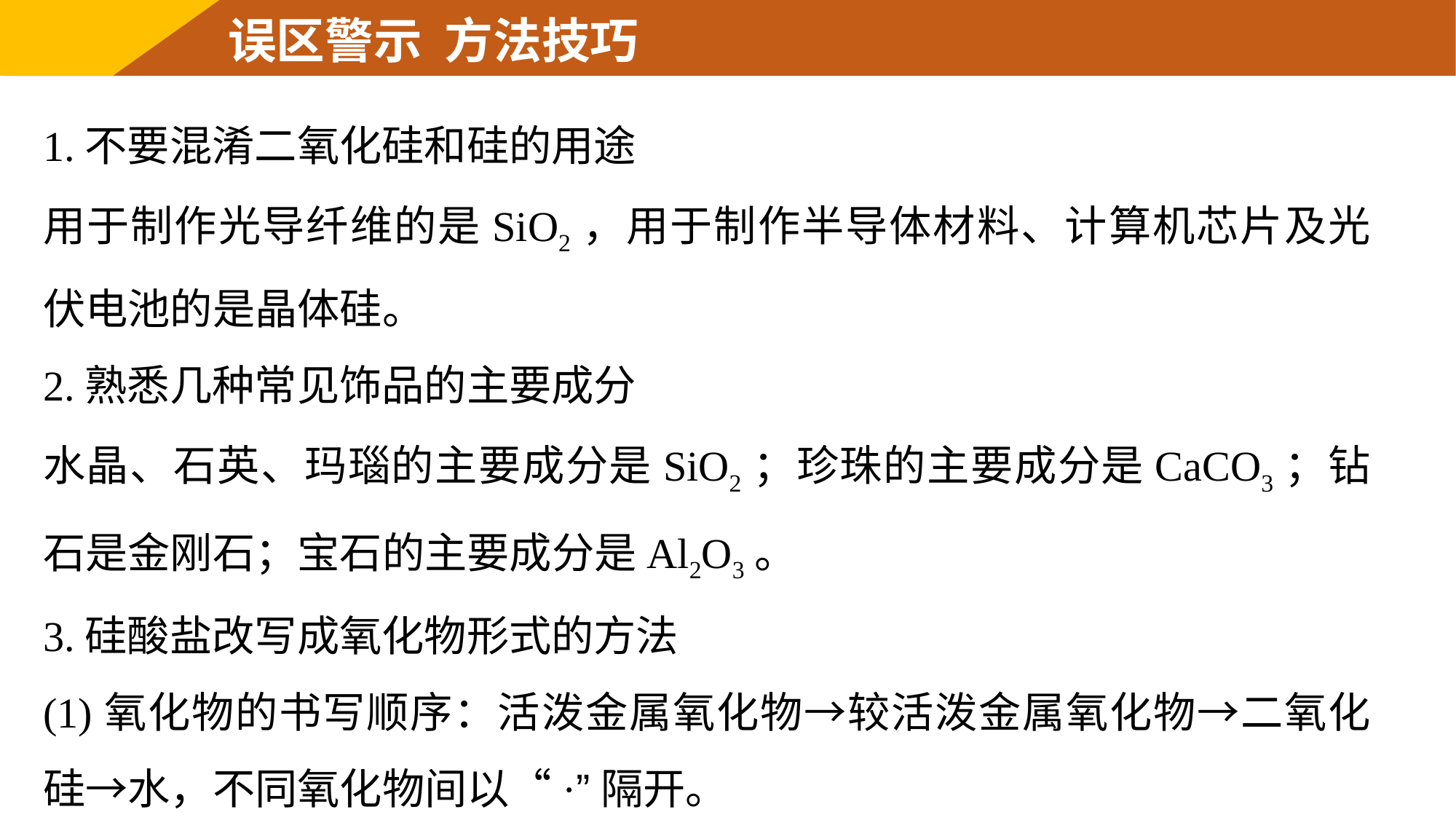

1.不要混淆二氧化硅和硅的用途
用于制作光导纤维的是SiO2，用于制作半导体材料、计算机芯片及光伏电池的是晶体硅。
2.熟悉几种常见饰品的主要成分
水晶、石英、玛瑙的主要成分是SiO2；珍珠的主要成分是CaCO3；钻石是金刚石；宝石的主要成分是Al2O3。
3.硅酸盐改写成氧化物形式的方法
(1)氧化物的书写顺序：活泼金属氧化物→较活泼金属氧化物→二氧化硅→水，不同氧化物间以“·”隔开。